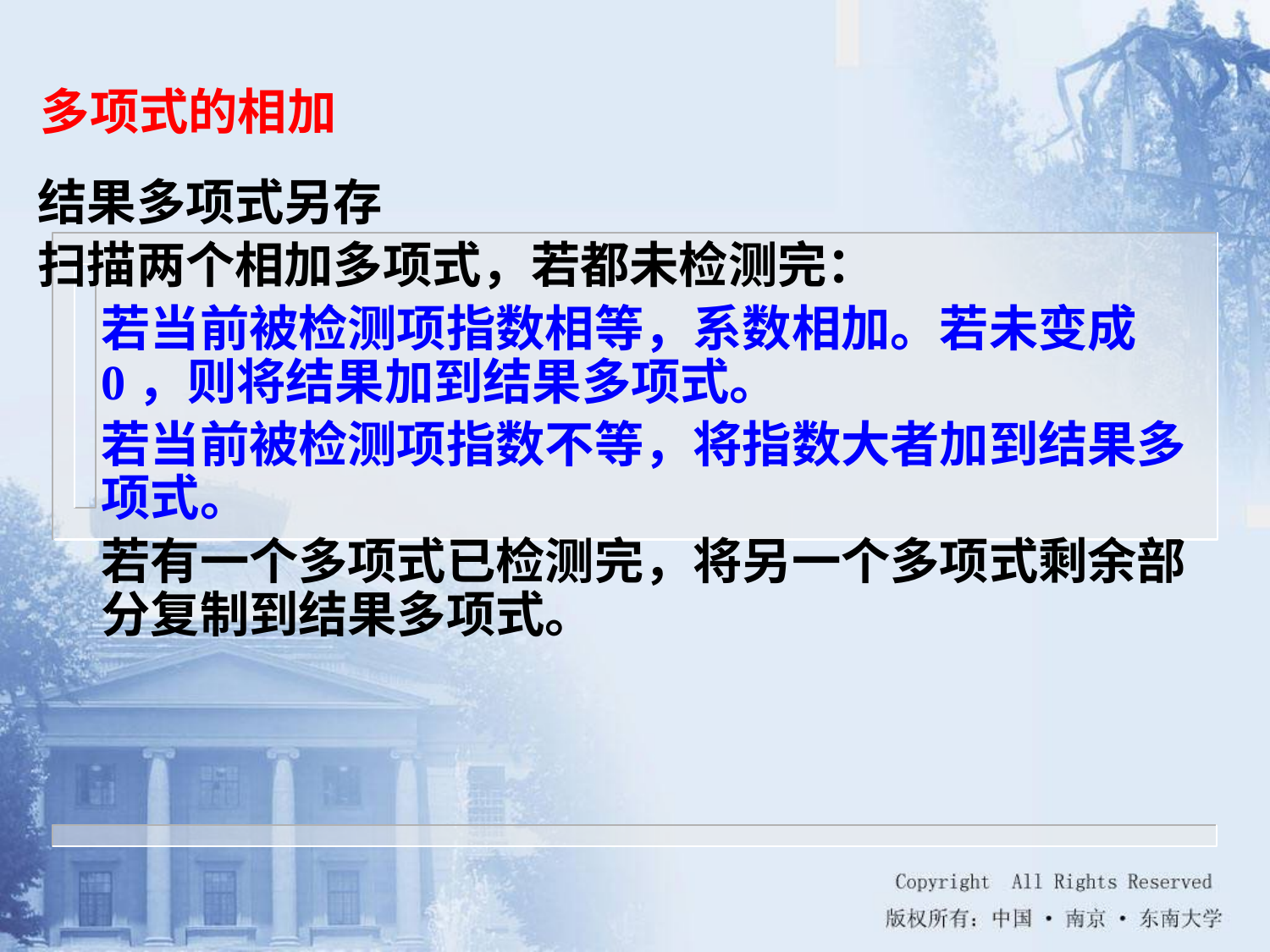

多项式的相加
结果多项式另存
扫描两个相加多项式，若都未检测完：
若当前被检测项指数相等，系数相加。若未变成0，则将结果加到结果多项式。
若当前被检测项指数不等，将指数大者加到结果多项式。
若有一个多项式已检测完，将另一个多项式剩余部分复制到结果多项式。